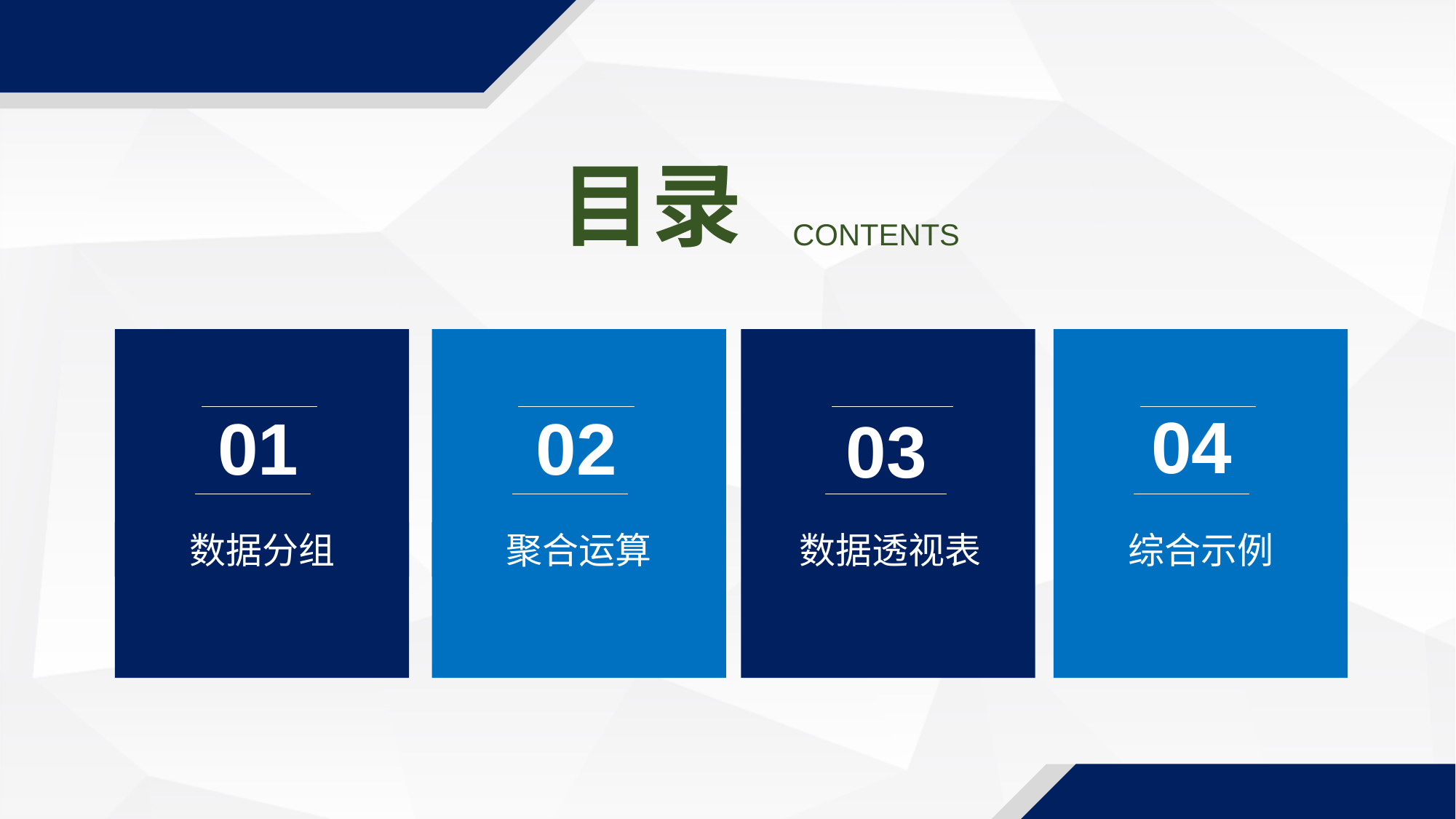

目录
 CONTENTS

01
数据分组

02
聚合运算

03
数据透视表

04
综合示例